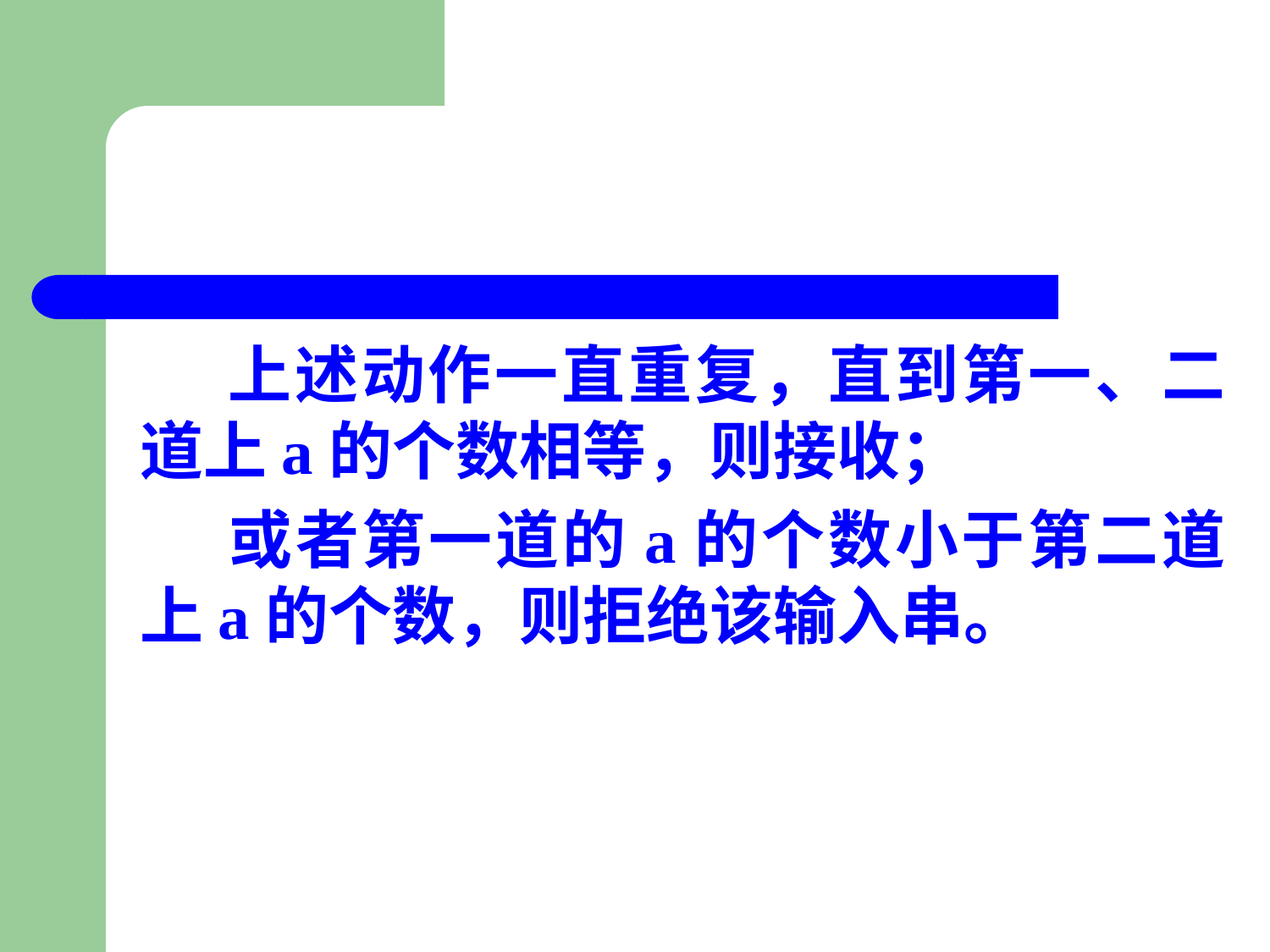

上述动作一直重复，直到第一、二道上a的个数相等，则接收；
    或者第一道的a的个数小于第二道上a的个数，则拒绝该输入串。